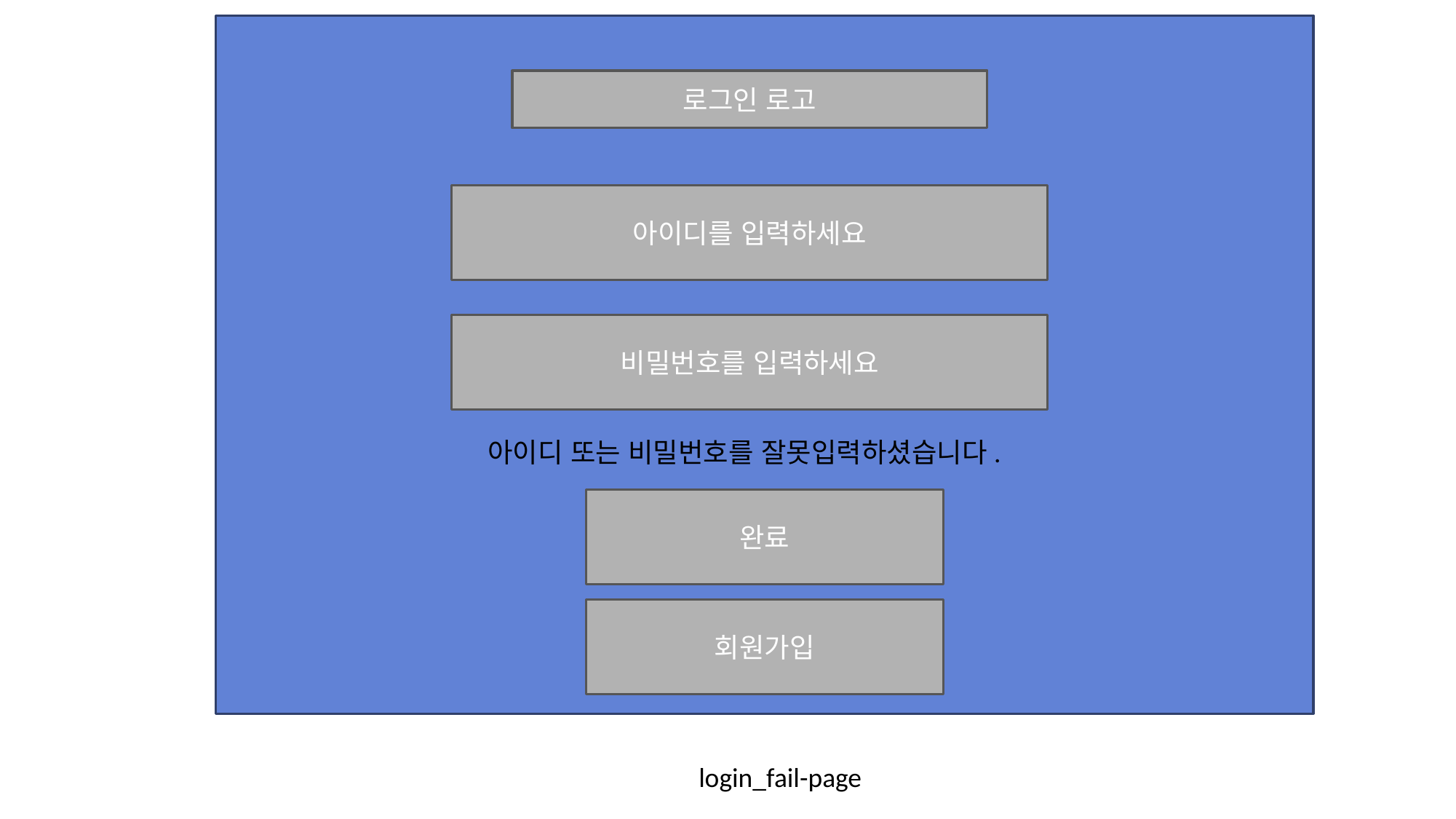

로그인 로고
아이디를 입력하세요
비밀번호를 입력하세요
아이디 또는 비밀번호를 잘못입력하셨습니다.
완료
회원가입
login_fail-page